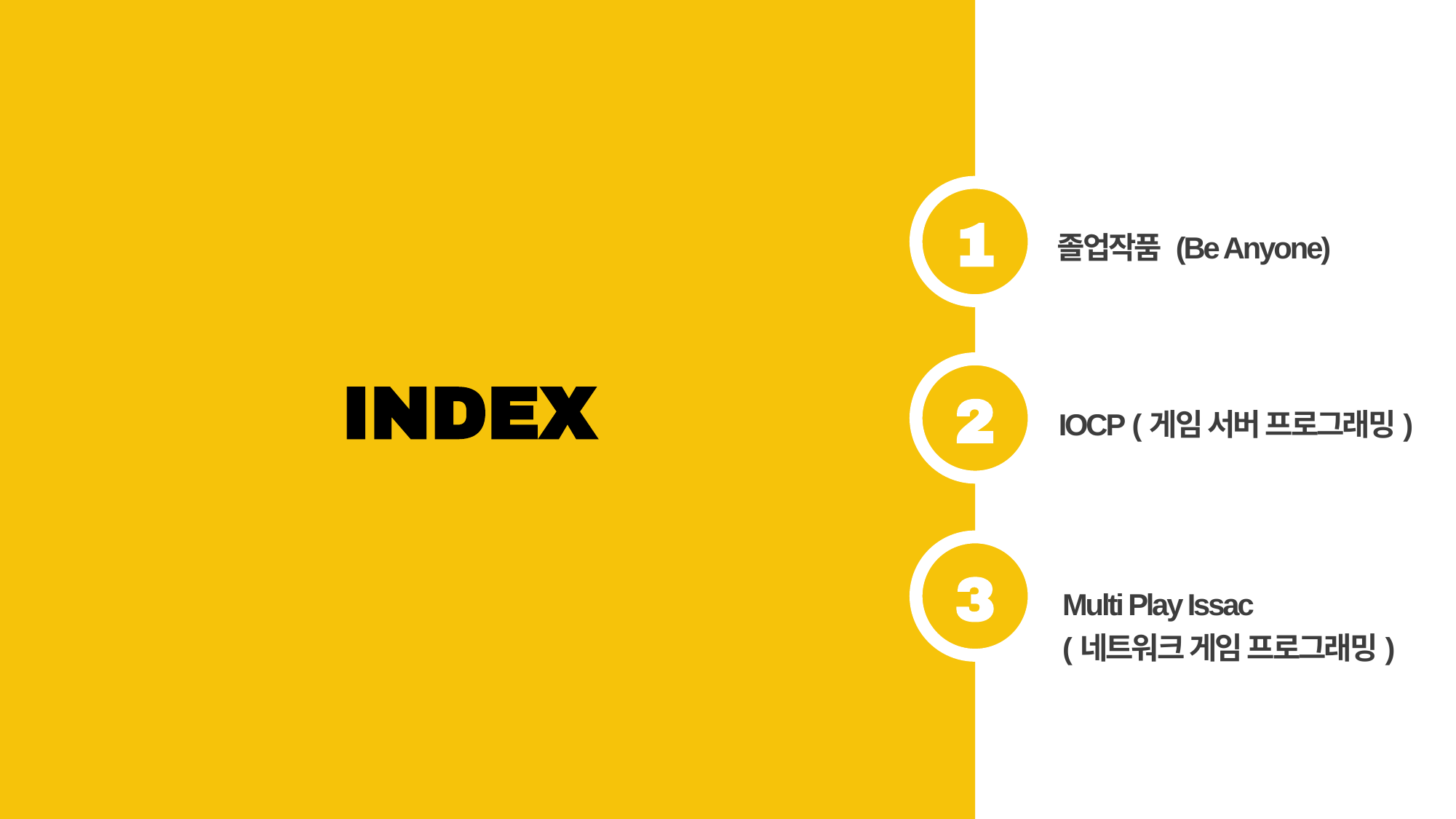

1
졸업작품 (Be Anyone)
2
INDEX
IOCP (게임 서버 프로그래밍)
3
Multi Play Issac
(네트워크 게임 프로그래밍)